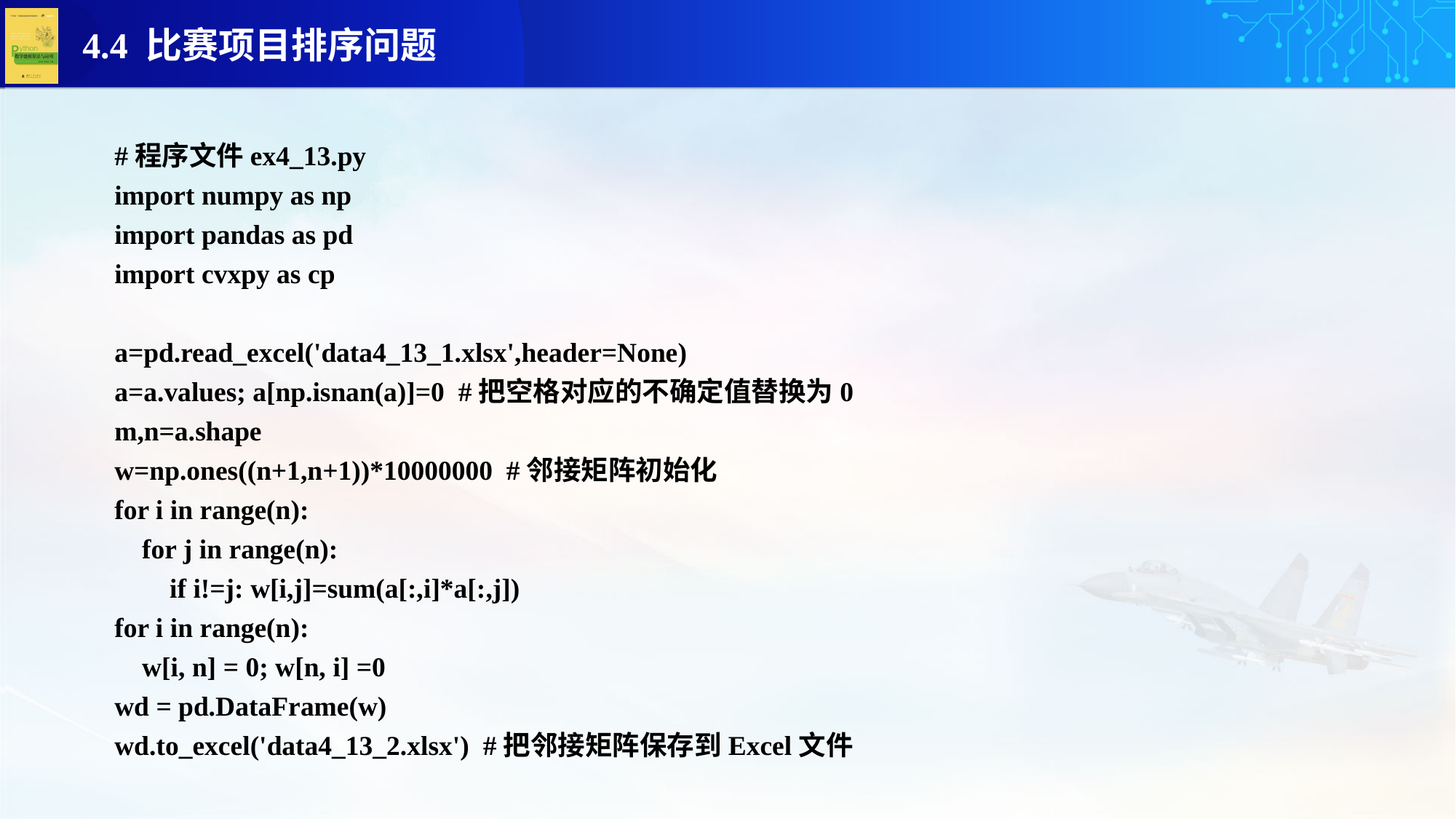

#程序文件ex4_13.py
import numpy as np
import pandas as pd
import cvxpy as cp

a=pd.read_excel('data4_13_1.xlsx',header=None)
a=a.values; a[np.isnan(a)]=0  #把空格对应的不确定值替换为0
m,n=a.shape
w=np.ones((n+1,n+1))*10000000  #邻接矩阵初始化
for i in range(n):
    for j in range(n):
        if i!=j: w[i,j]=sum(a[:,i]*a[:,j])
for i in range(n):
    w[i, n] = 0; w[n, i] =0
wd = pd.DataFrame(w)
wd.to_excel('data4_13_2.xlsx')  #把邻接矩阵保存到Excel文件